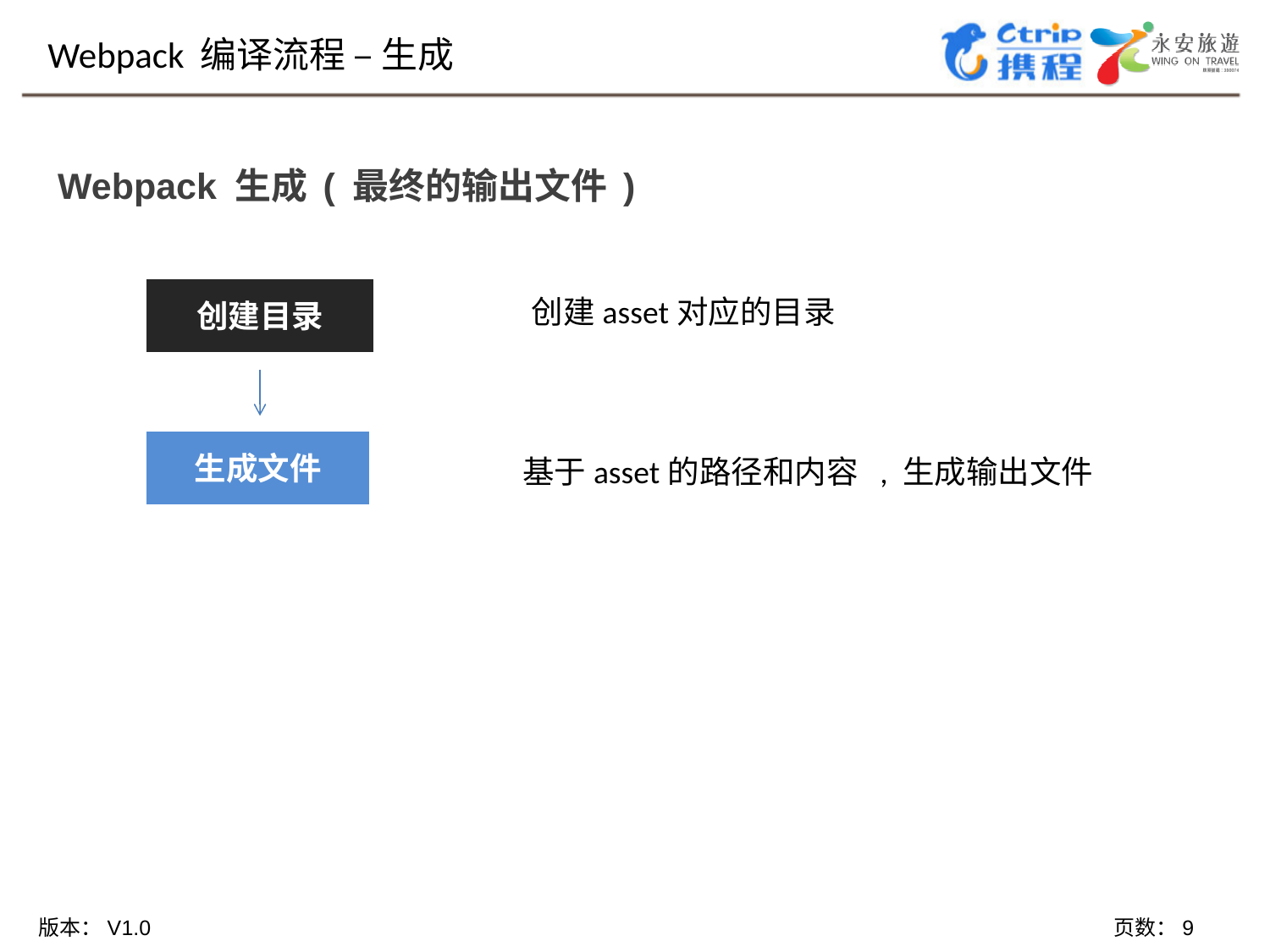

Webpack 编译流程 – 生成
Webpack 生成 ( 最终的输出文件 )
创建目录
创建asset对应的目录
生成文件
基于asset的路径和内容  , 生成输出文件